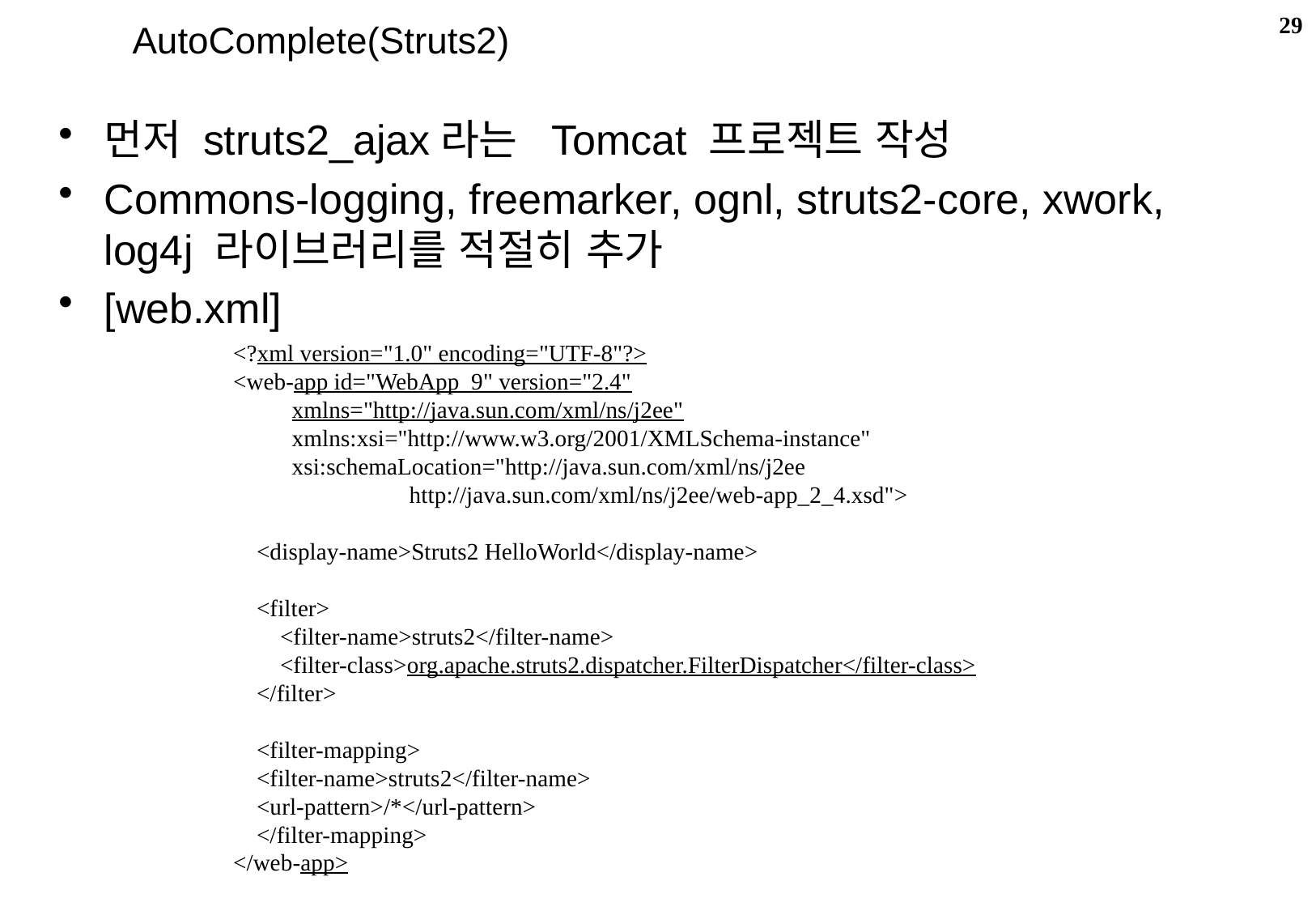

29
AutoComplete(Struts2)
먼저 struts2_ajax라는  Tomcat 프로젝트 작성
Commons-logging, freemarker, ognl, struts2-core, xwork, log4j 라이브러리를 적절히 추가
[web.xml]

<?xml version="1.0" encoding="UTF-8"?>
<web-app id="WebApp_9" version="2.4"
          xmlns="http://java.sun.com/xml/ns/j2ee"
          xmlns:xsi="http://www.w3.org/2001/XMLSchema-instance"
          xsi:schemaLocation="http://java.sun.com/xml/ns/j2ee
                              http://java.sun.com/xml/ns/j2ee/web-app_2_4.xsd">

    <display-name>Struts2 HelloWorld</display-name>

    <filter>
        <filter-name>struts2</filter-name>
        <filter-class>org.apache.struts2.dispatcher.FilterDispatcher</filter-class>
    </filter>

    <filter-mapping>
    <filter-name>struts2</filter-name>
    <url-pattern>/*</url-pattern>
    </filter-mapping>
</web-app>